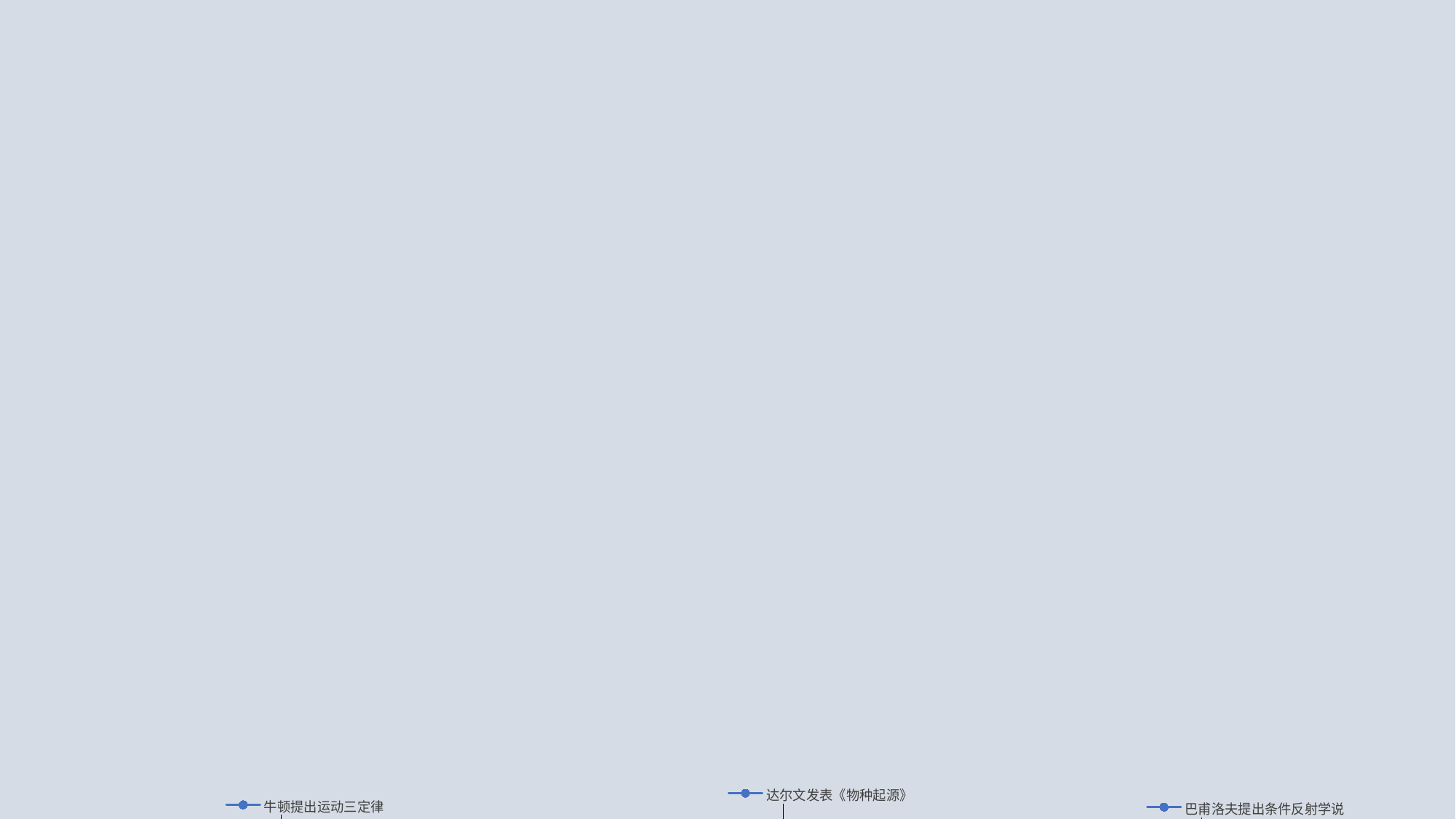

### Chart

| Category | 埃及人建造金字塔 |
|---|---|
| 公元前2900年 | 0.0 |
| 公元前1400年 | 0.0 |
| 公元前550年 | 0.0 |
| 公元前300年 | 0.0 |
| 公元前250年 | 0.0 |
|  | 0.0 |
| 公元480年 | 0.0 |
| 1041-1048年 | 0.0 |
| 1542年 | 0.0 |
| 1578年 | 0.0 |
| 1590年 | 0.0 |
| 1650年 | 0.0 |
| 1666年 | 0.0 |
| 1687年 | 0.0 |
| 1765年 | 0.0 |
| 1777年 | 0.0 |
| 1826年 | 0.0 |
| 1826年 | 0.0 |
| 1828年 | 0.0 |
| 1859年 | 0.0 |
| 1865年 | 0.0 |
| 1869年 | 0.0 |
| 1895年 | 0.0 |
|  | 0.0 |
| 1903年 | 0.0 |
| 1903年 | 0.0 |
| 1905年 | 0.0 |
| 1926年 | 0.0 |
| 1929年 | 0.0 |
| 1937年 | 0.0 |
| 1942年 | 0.0 |
| 1947年 | 0.0 |
| 1953年 | 0.0 |
| 1957年 | 0.0 |
| 1961年 | 0.0 |
| 1965年 | 0.0 |
| 1966年 | 0.0 |
| 1969年 | 0.0 |
| 2006年 | 0.0 |
| 2019年 | 0.0 |